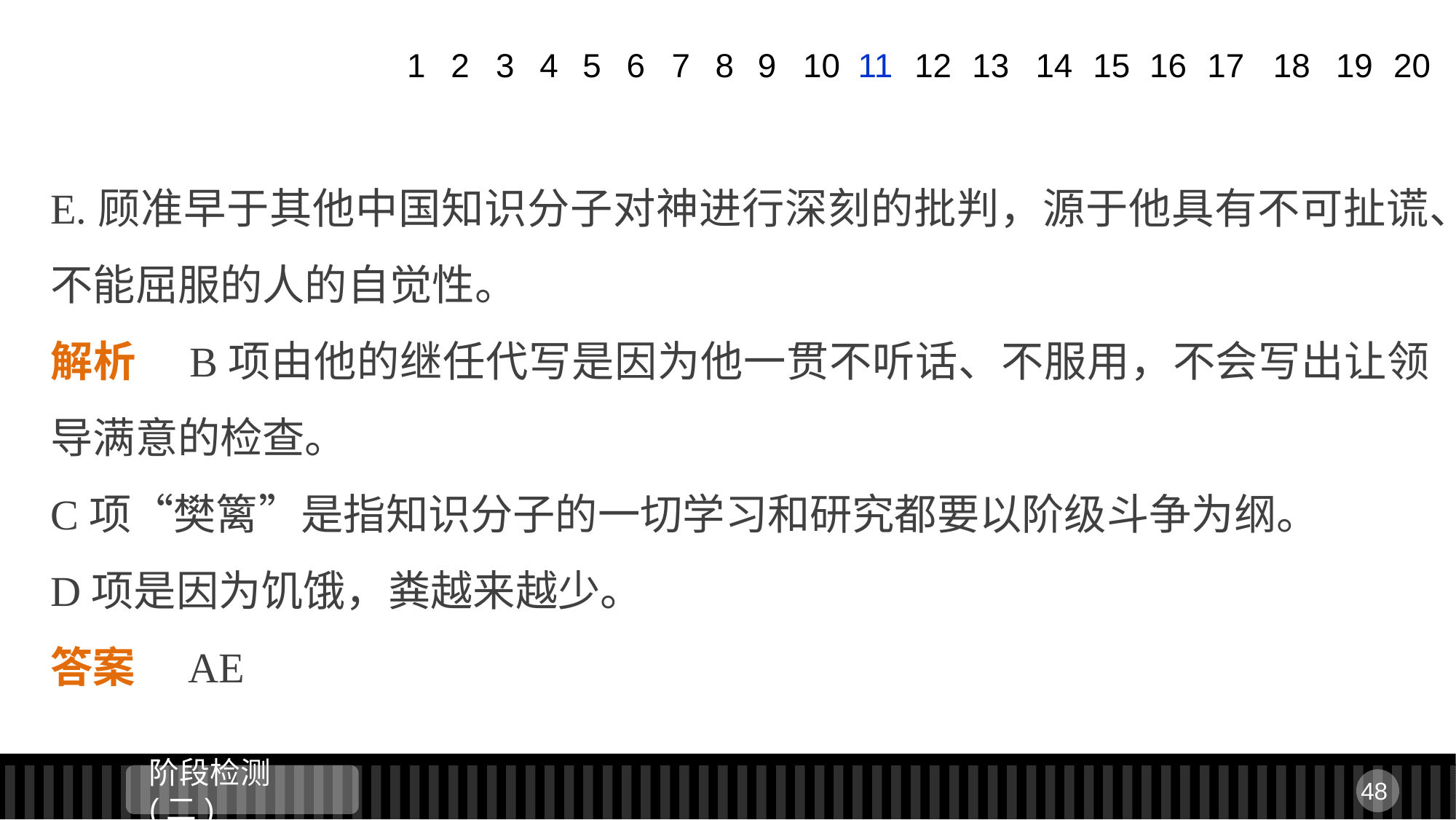

1
2
3
4
5
6
7
8
9
11
12
13
14
15
16
17
18
19
20
10
E.顾准早于其他中国知识分子对神进行深刻的批判，源于他具有不可扯谎、不能屈服的人的自觉性。
解析　B项由他的继任代写是因为他一贯不听话、不服用，不会写出让领导满意的检查。
C项“樊篱”是指知识分子的一切学习和研究都要以阶级斗争为纲。
D项是因为饥饿，粪越来越少。
答案　AE